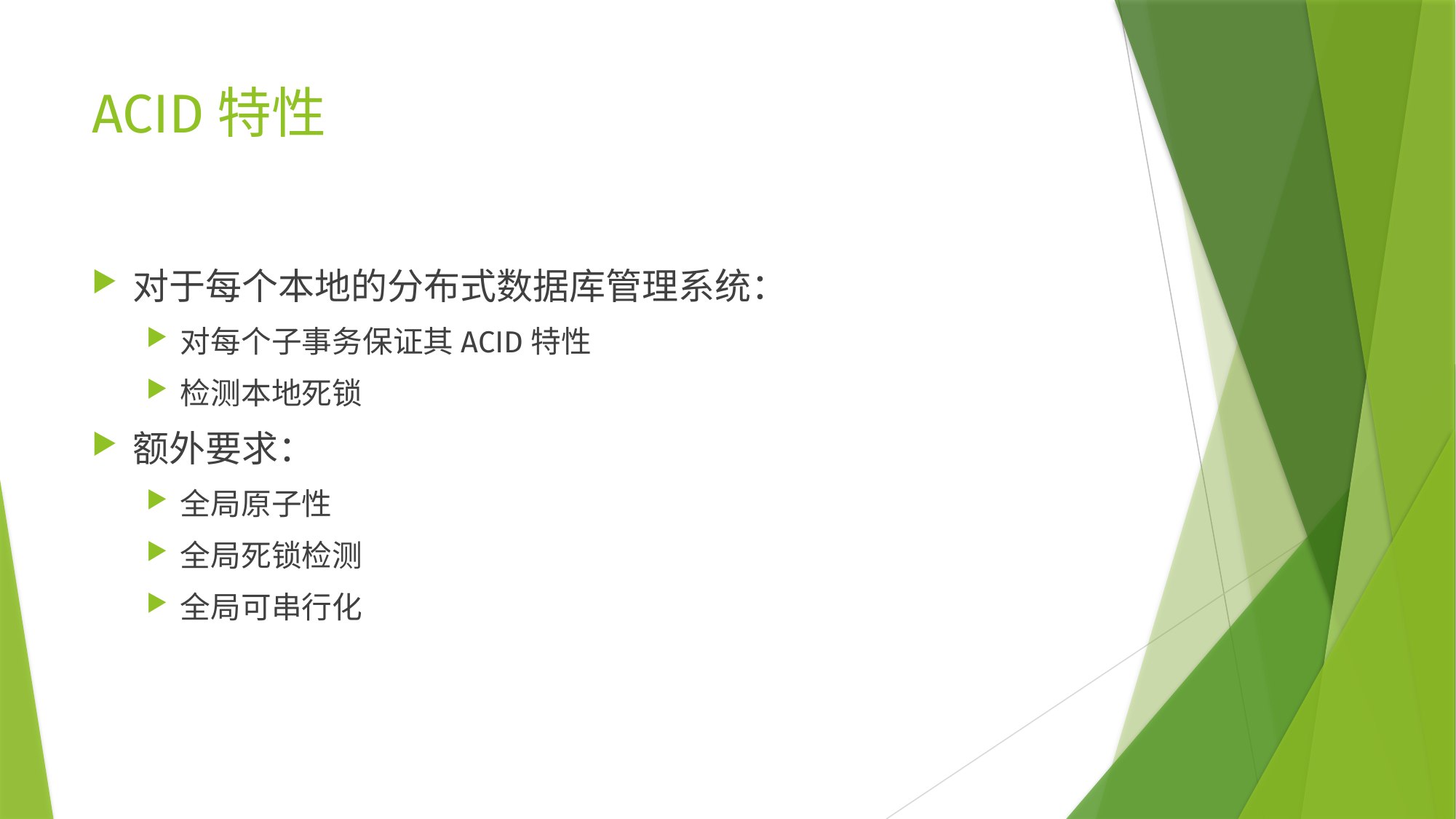

# ACID特性
对于每个本地的分布式数据库管理系统：
对每个子事务保证其ACID特性
检测本地死锁
额外要求：
全局原子性
全局死锁检测
全局可串行化